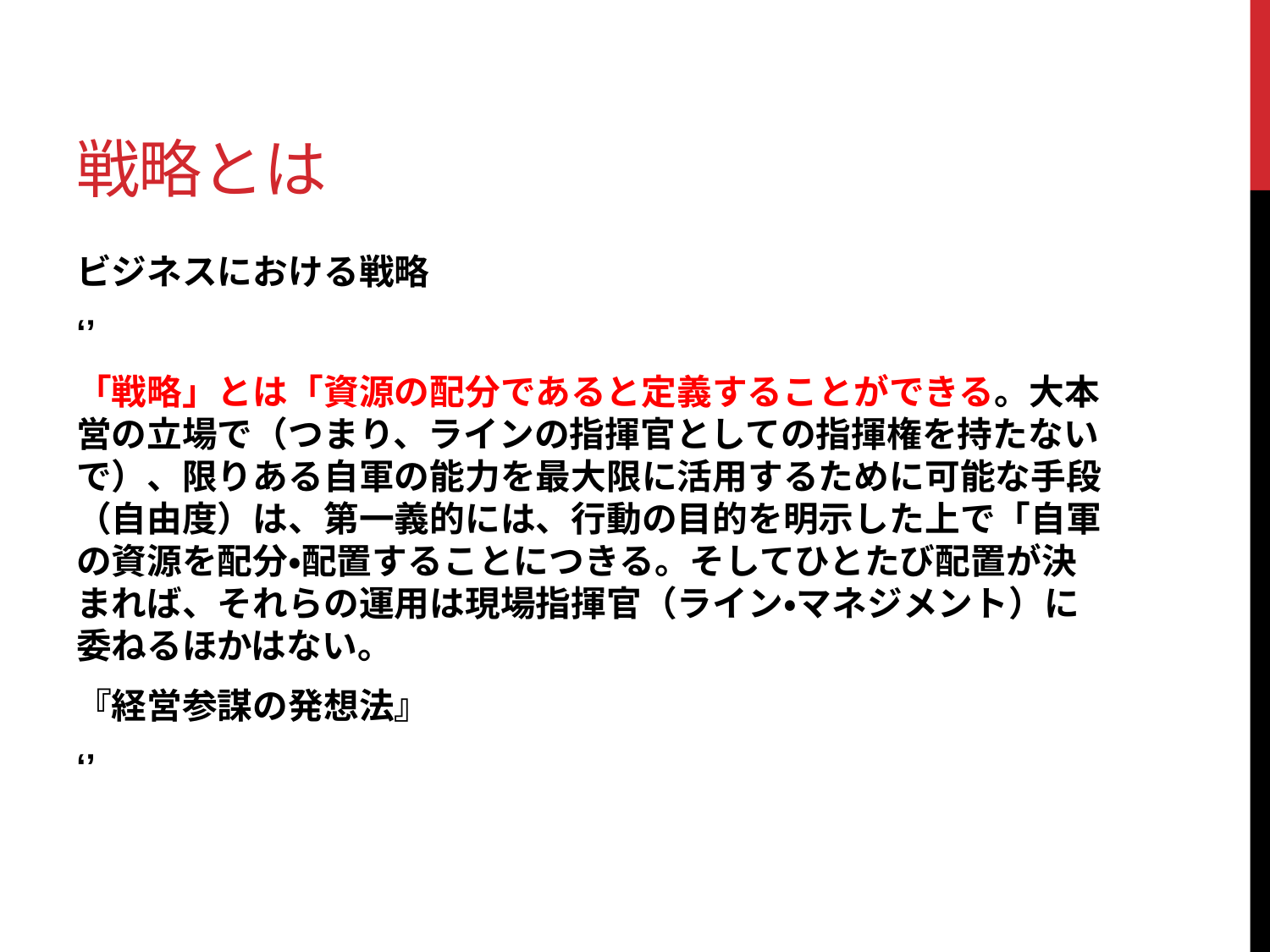

# 戦略とは
ビジネスにおける戦略
‘’
「戦略」とは「資源の配分であると定義することができる。大本営の立場で（つまり、ラインの指揮官としての指揮権を持たないで）、限りある自軍の能力を最大限に活用するために可能な手段（自由度）は、第一義的には、行動の目的を明示した上で「自軍の資源を配分・配置することにつきる。そしてひとたび配置が決まれば、それらの運用は現場指揮官（ライン・マネジメント）に委ねるほかはない。
『経営参謀の発想法』
‘’